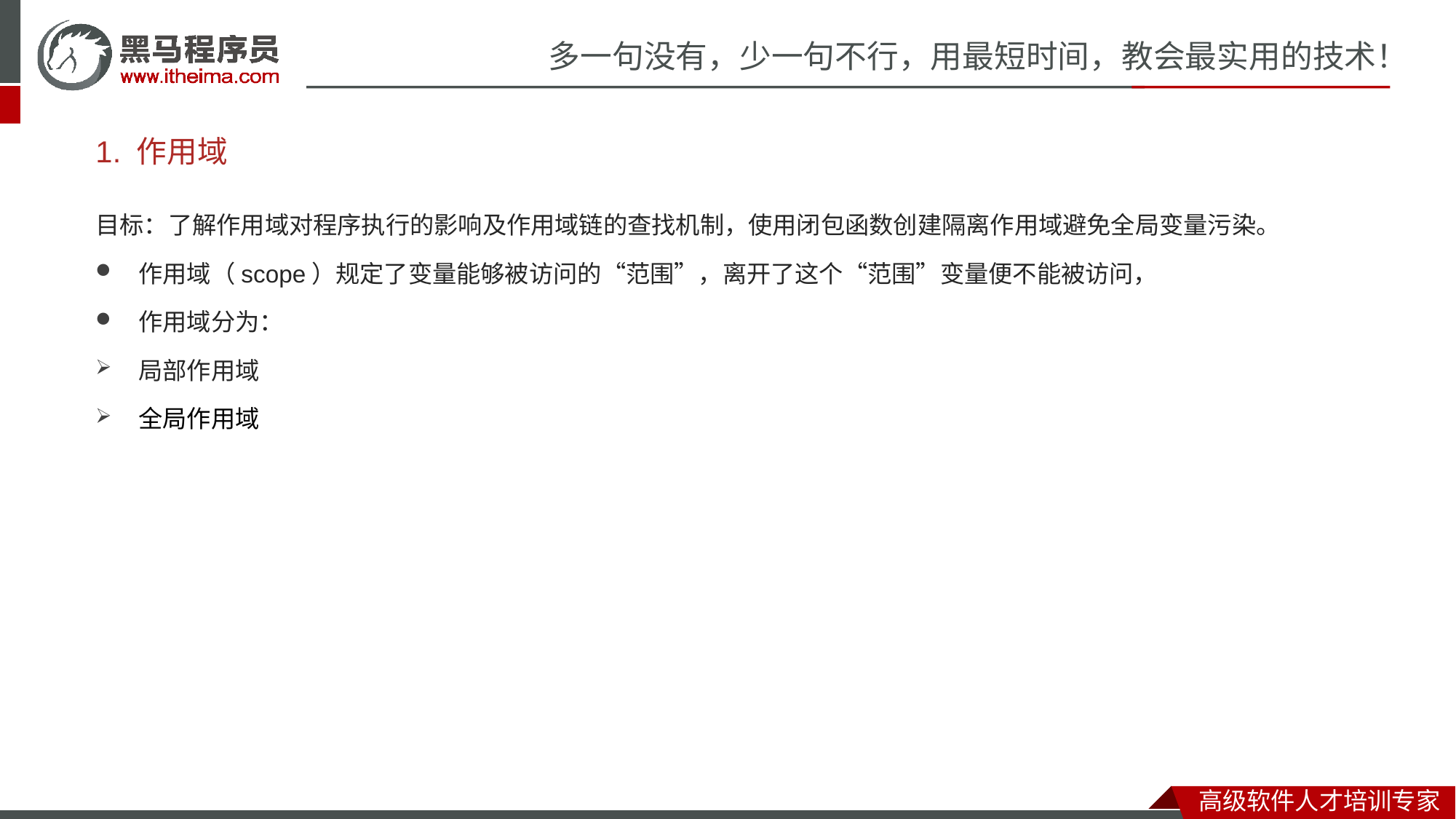

# 1. 作用域
目标：了解作用域对程序执行的影响及作用域链的查找机制，使用闭包函数创建隔离作用域避免全局变量污染。
作用域（scope）规定了变量能够被访问的“范围”，离开了这个“范围”变量便不能被访问，
作用域分为：
局部作用域
全局作用域